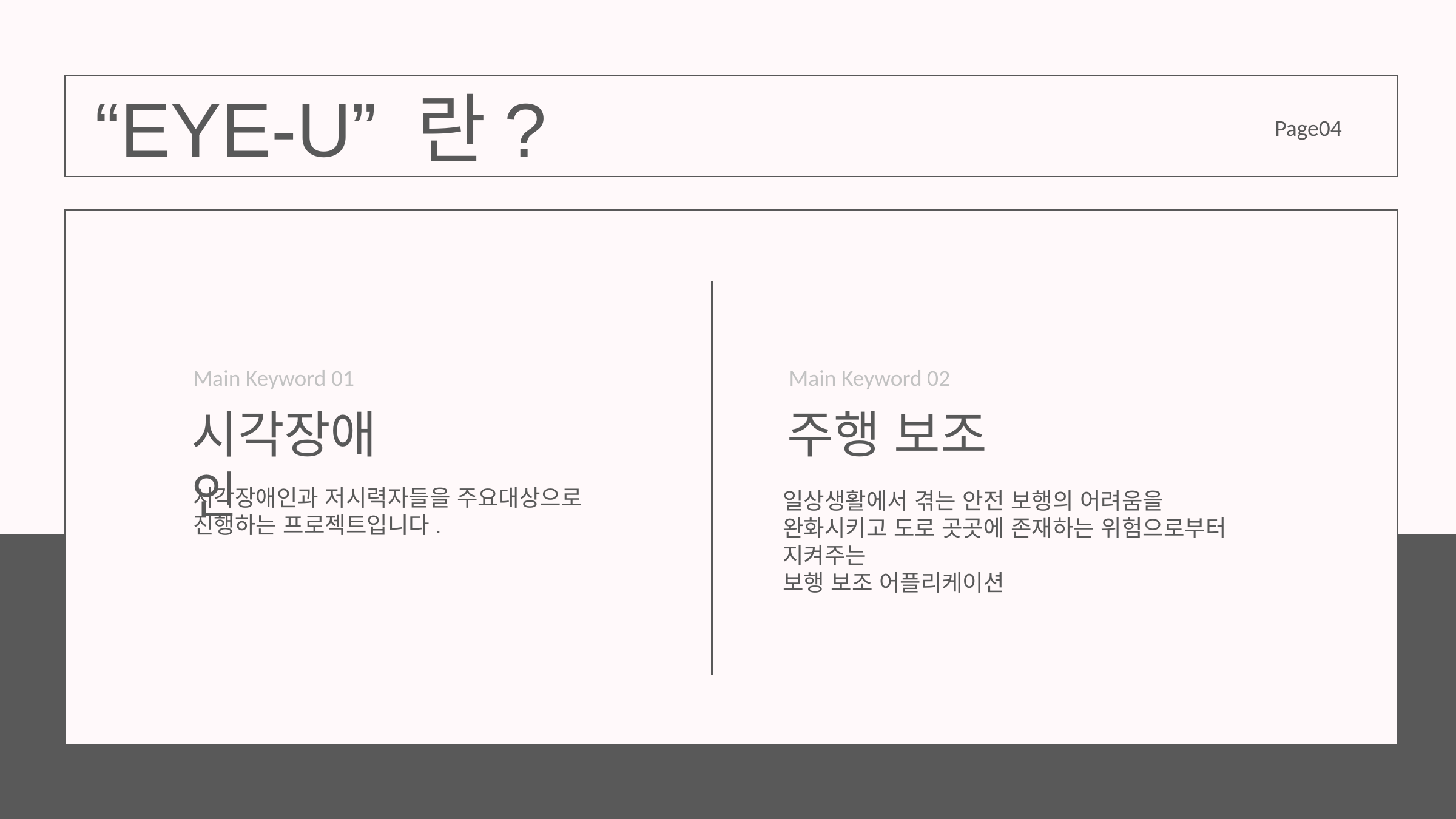

“EYE-U” 란?
Page04

Main Keyword 01
Main Keyword 02
시각장애인
주행 보조
시각장애인과 저시력자들을 주요대상으로 진행하는 프로젝트입니다.
일상생활에서 겪는 안전 보행의 어려움을 완화시키고 도로 곳곳에 존재하는 위험으로부터 지켜주는
보행 보조 어플리케이션